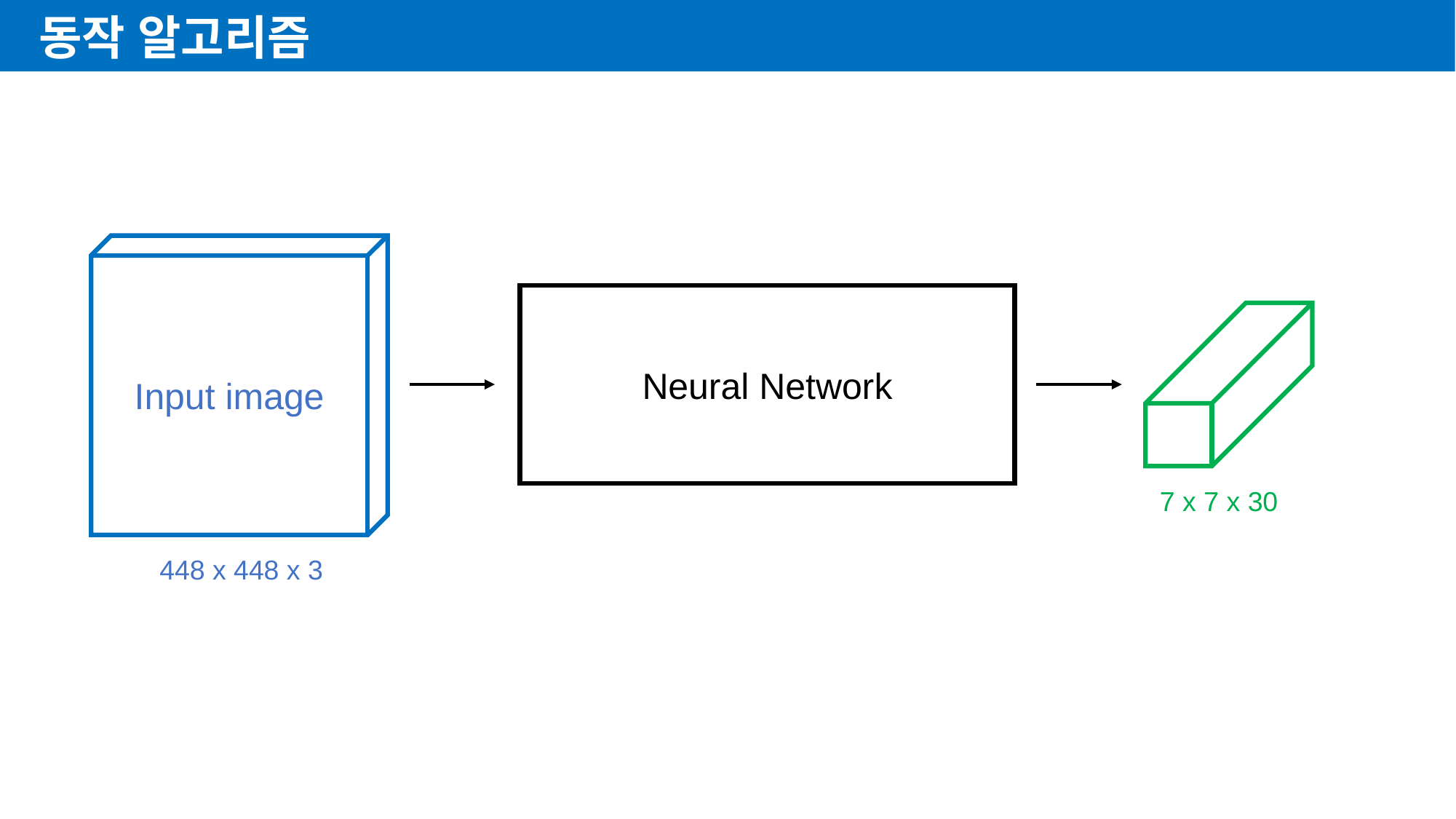

동작 알고리즘
Input image
Neural Network

7 x 7 x 30
448 x 448 x 3